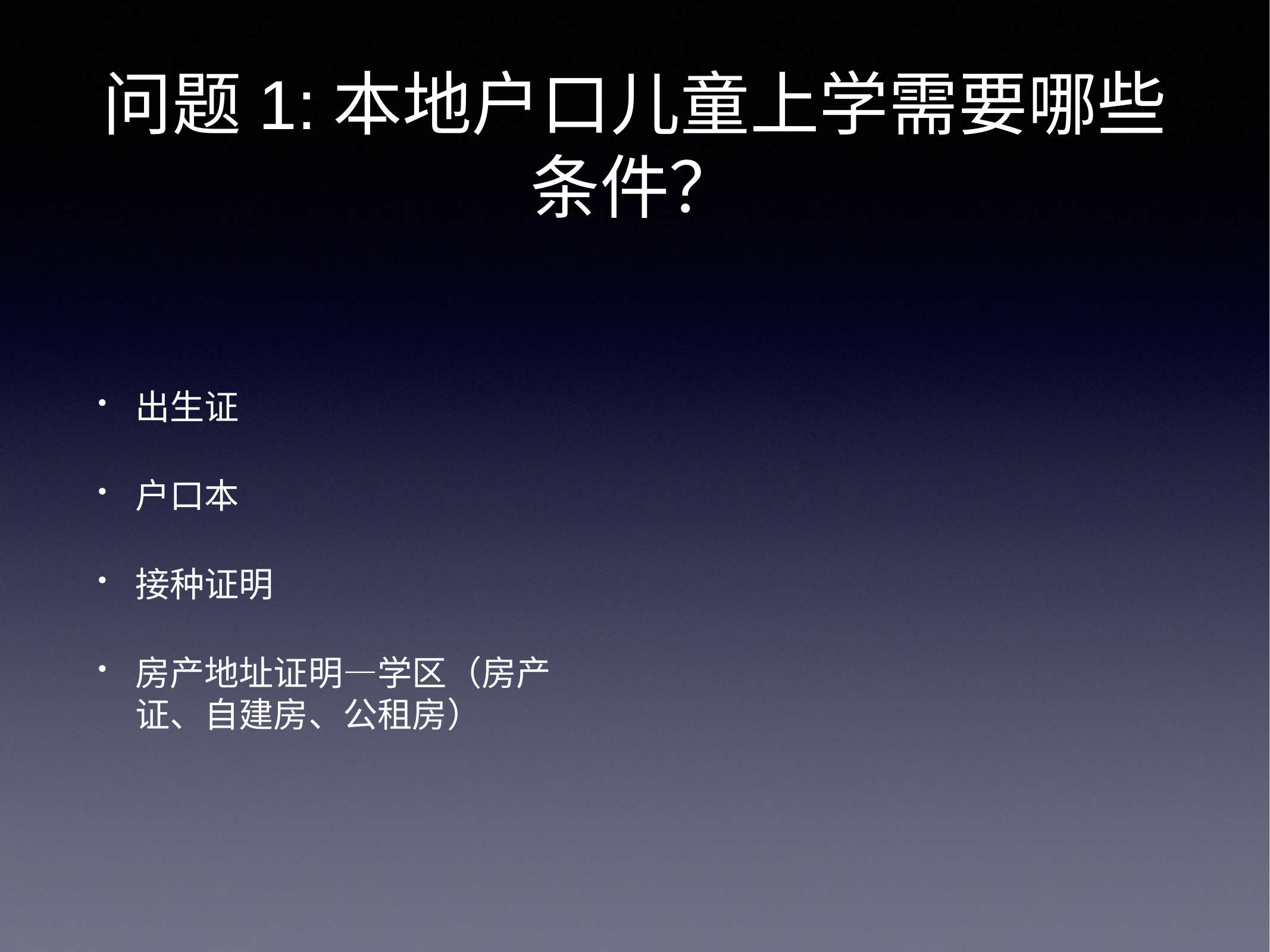

# 问题1:本地户口儿童上学需要哪些条件？
出生证
户口本
接种证明
房产地址证明—学区（房产证、自建房、公租房）